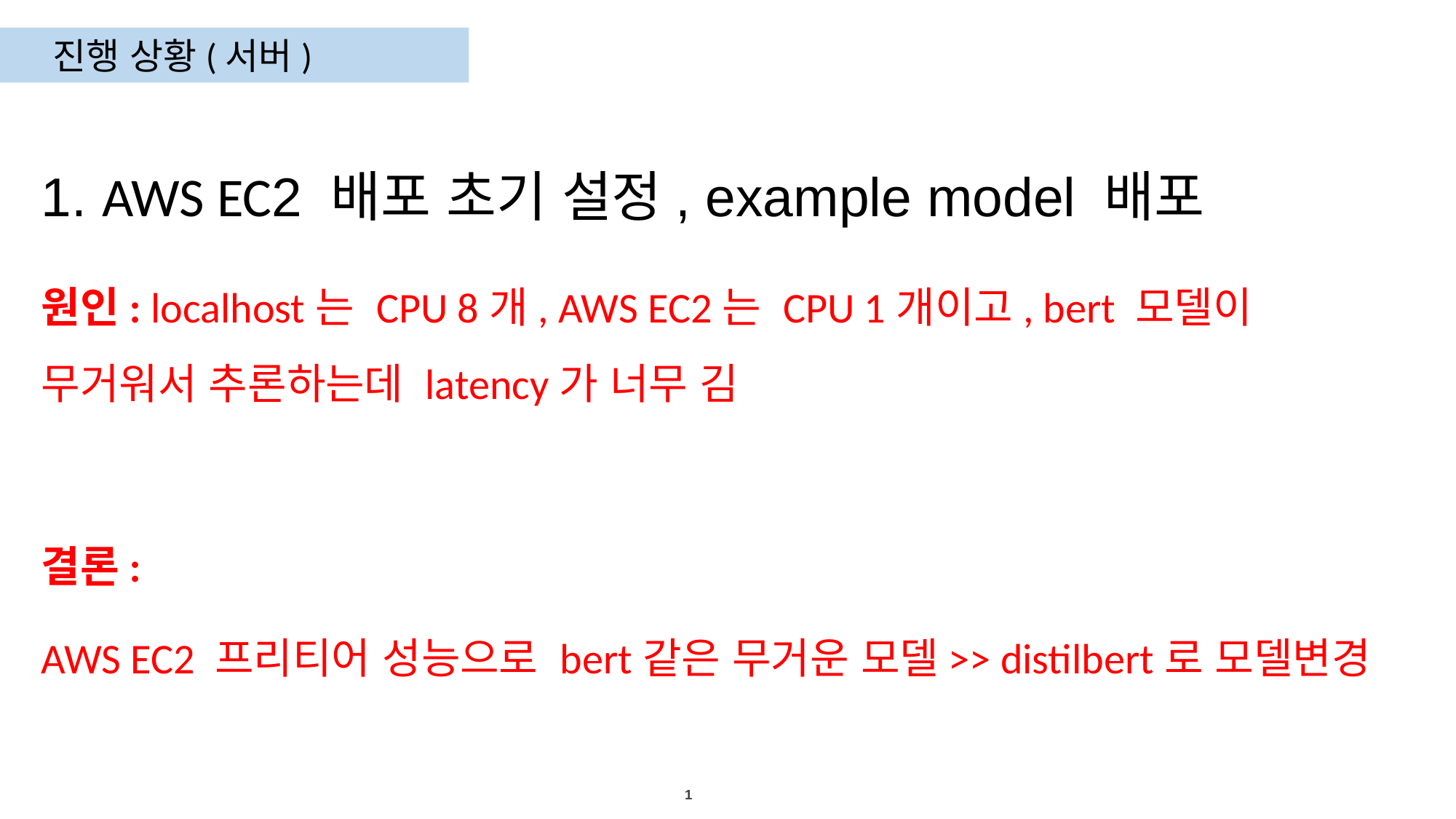

진행 상황(서버)
1. AWS EC2 배포 초기 설정, example model 배포
원인: localhost는 CPU 8개, AWS EC2는 CPU 1개이고, bert 모델이 무거워서 추론하는데 latency가 너무 김

결론:
AWS EC2 프리티어 성능으로 bert같은 무거운 모델>> distilbert로 모델변경

1